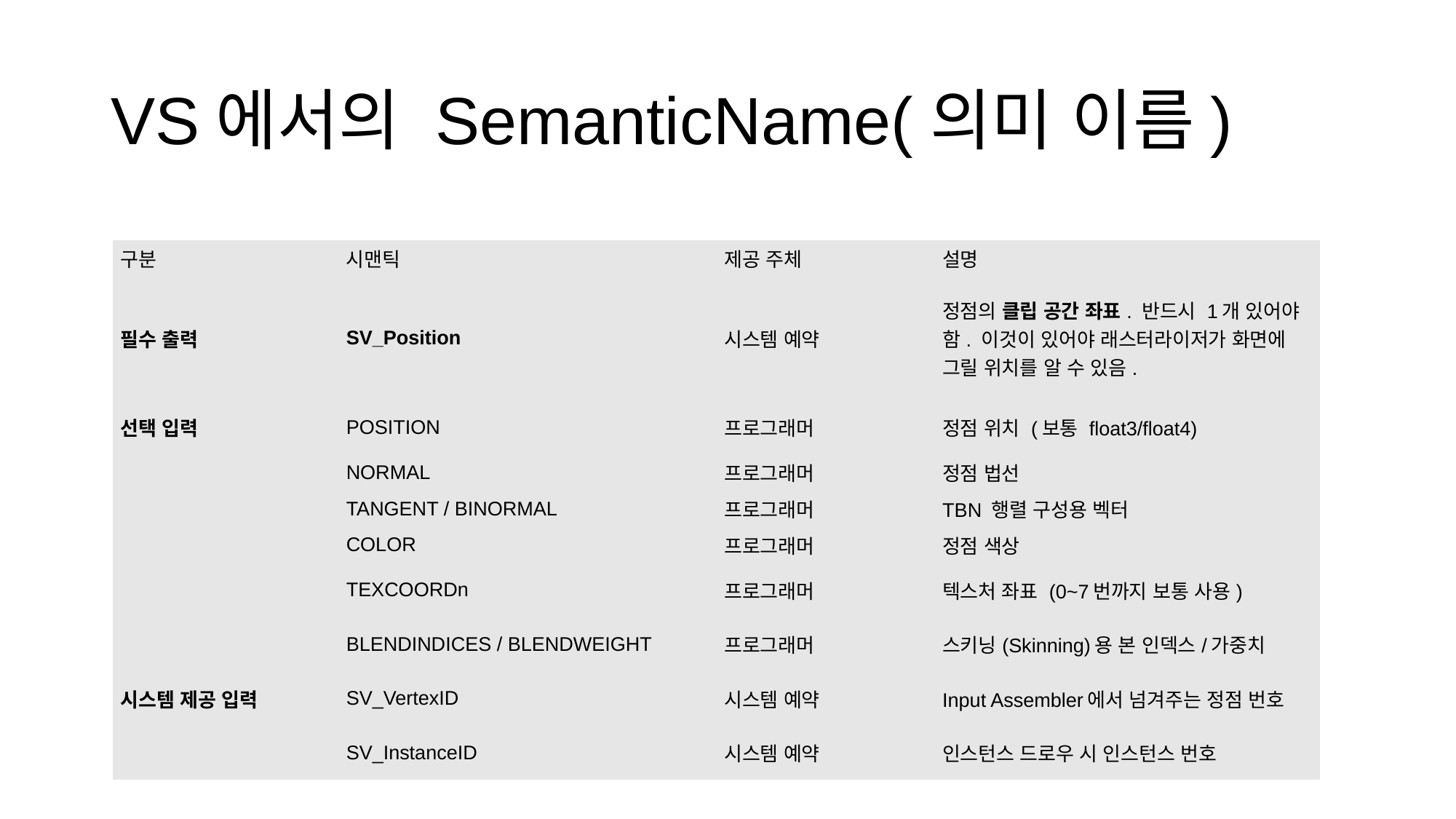

# VS에서의 SemanticName(의미 이름)
| 구분 | 시맨틱 | 제공 주체 | 설명 |
| --- | --- | --- | --- |
| 필수 출력 | SV\_Position | 시스템 예약 | 정점의 클립 공간 좌표. 반드시 1개 있어야 함. 이것이 있어야 래스터라이저가 화면에 그릴 위치를 알 수 있음. |
| 선택 입력 | POSITION | 프로그래머 | 정점 위치 (보통 float3/float4) |
|  | NORMAL | 프로그래머 | 정점 법선 |
|  | TANGENT / BINORMAL | 프로그래머 | TBN 행렬 구성용 벡터 |
|  | COLOR | 프로그래머 | 정점 색상 |
|  | TEXCOORDn | 프로그래머 | 텍스처 좌표 (0~7번까지 보통 사용) |
|  | BLENDINDICES / BLENDWEIGHT | 프로그래머 | 스키닝(Skinning)용 본 인덱스/가중치 |
| 시스템 제공 입력 | SV\_VertexID | 시스템 예약 | Input Assembler에서 넘겨주는 정점 번호 |
|  | SV\_InstanceID | 시스템 예약 | 인스턴스 드로우 시 인스턴스 번호 |